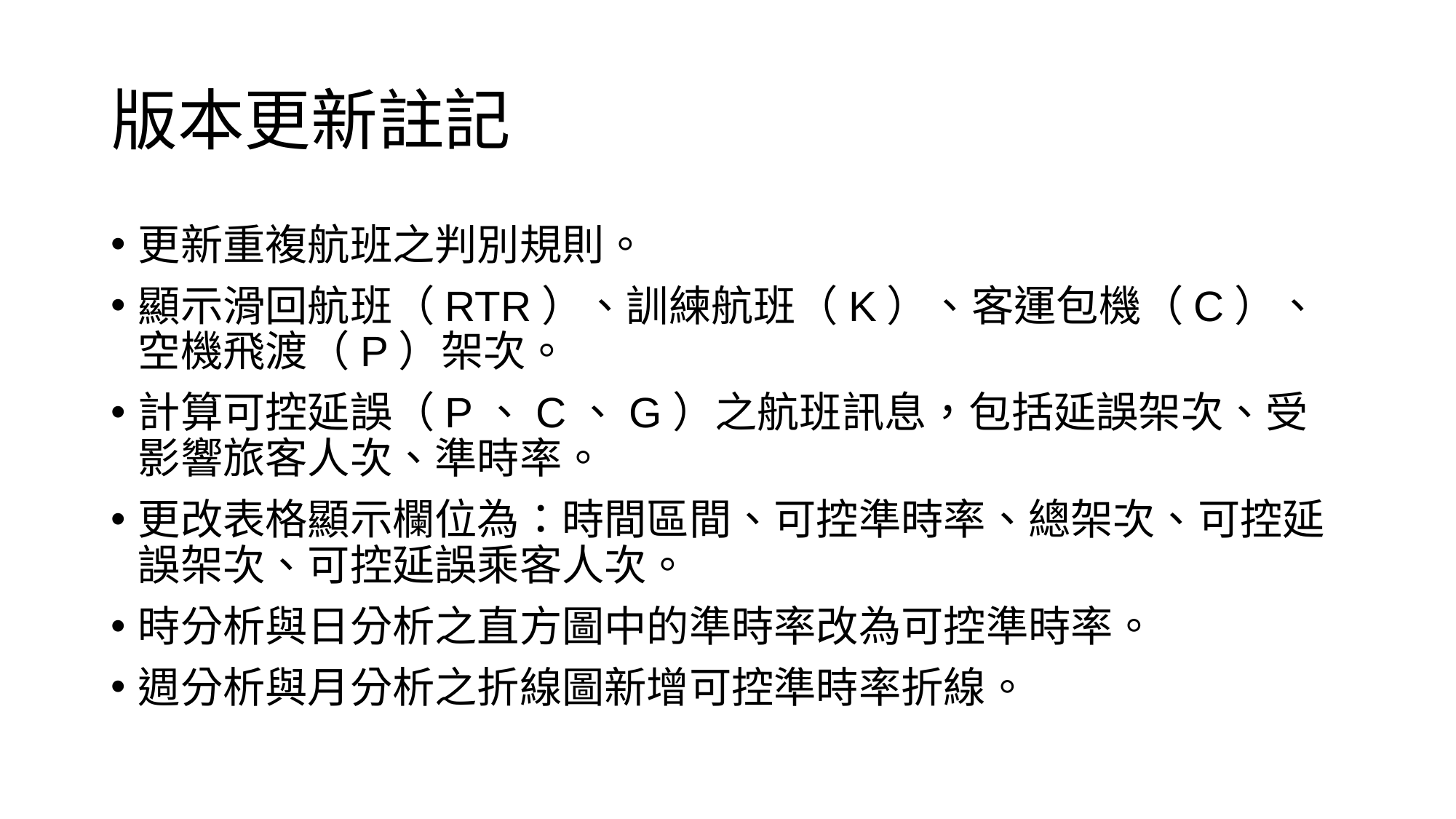

# 版本更新註記
更新重複航班之判別規則。
顯示滑回航班（RTR）、訓練航班（K）、客運包機（C）、空機飛渡（P）架次。
計算可控延誤（P、C、G）之航班訊息，包括延誤架次、受影響旅客人次、準時率。
更改表格顯示欄位為：時間區間、可控準時率、總架次、可控延誤架次、可控延誤乘客人次。
時分析與日分析之直方圖中的準時率改為可控準時率。
週分析與月分析之折線圖新增可控準時率折線。